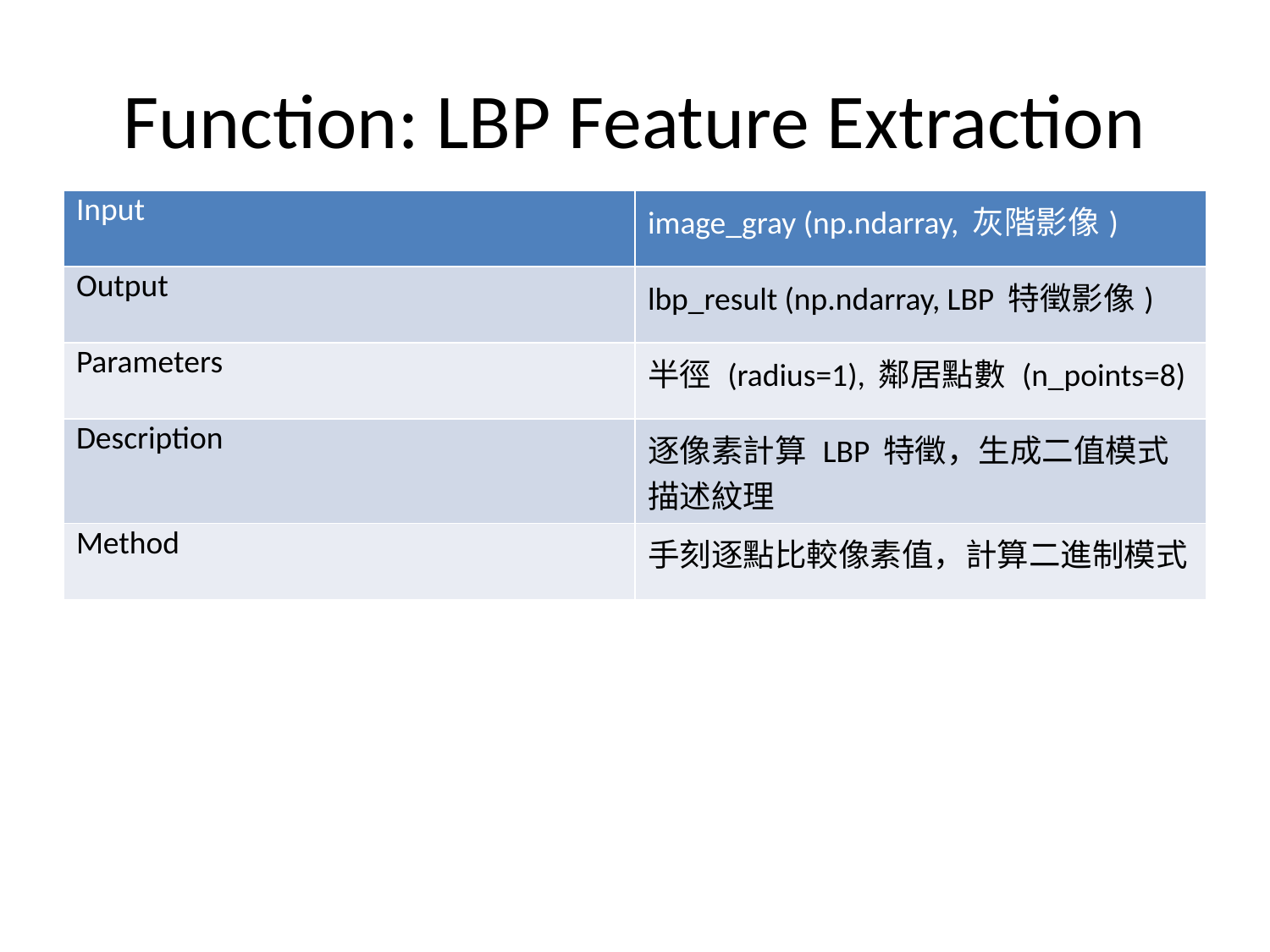

# Function: LBP Feature Extraction
| Input | image\_gray (np.ndarray, 灰階影像) |
| --- | --- |
| Output | lbp\_result (np.ndarray, LBP 特徵影像) |
| Parameters | 半徑 (radius=1), 鄰居點數 (n\_points=8) |
| Description | 逐像素計算 LBP 特徵，生成二值模式描述紋理 |
| Method | 手刻逐點比較像素值，計算二進制模式 |